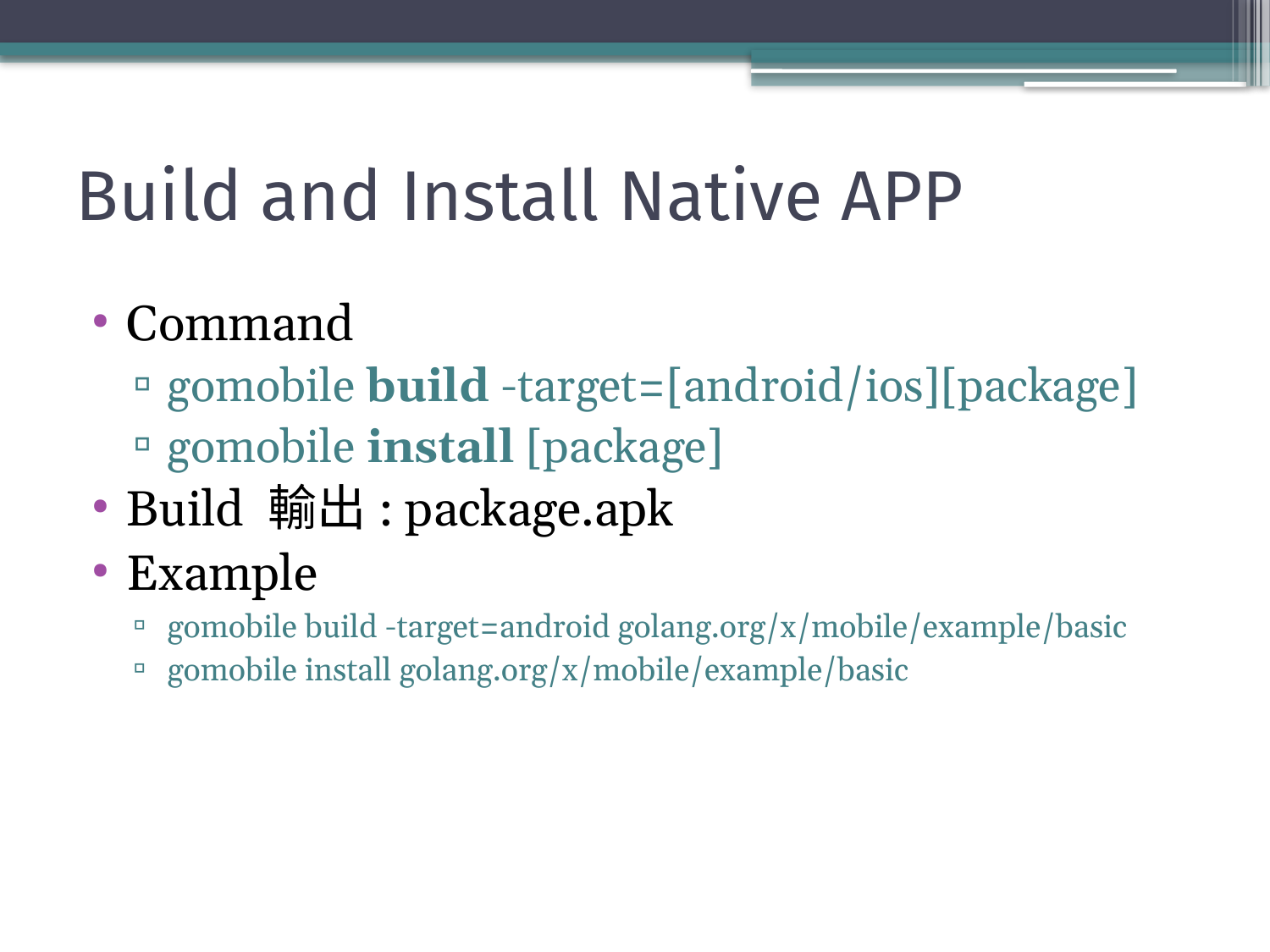

# Build and Install Native APP
Command
gomobile build -target=[android/ios][package]
gomobile install [package]
Build 輸出: package.apk
Example
gomobile build -target=android golang.org/x/mobile/example/basic
gomobile install golang.org/x/mobile/example/basic